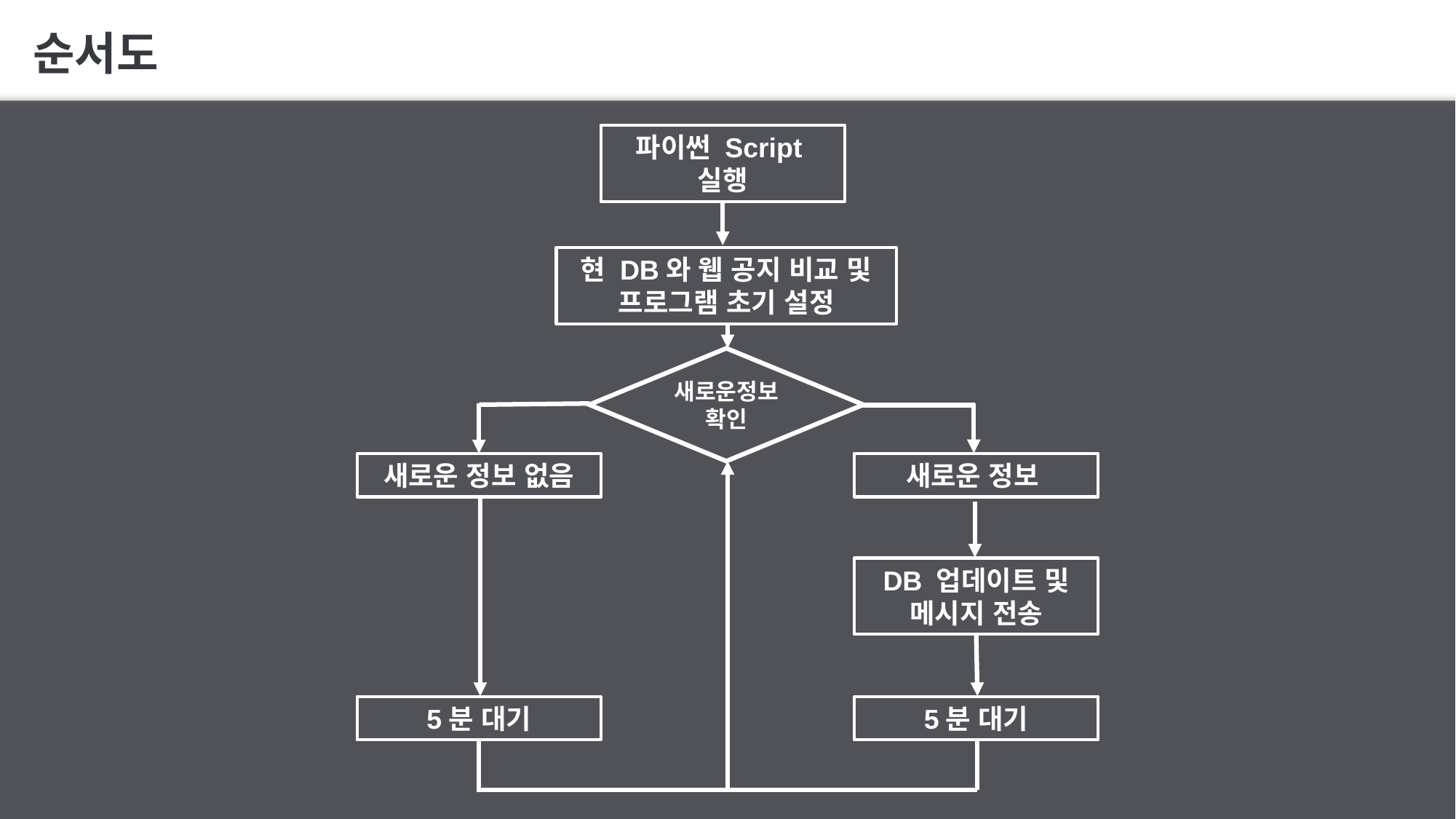

순서도

파이썬 Script
실행
현 DB와 웹 공지 비교 및 프로그램 초기 설정
새로운정보 확인
새로운 정보 없음
새로운 정보
DB 업데이트 및 메시지 전송
5분 대기
5분 대기